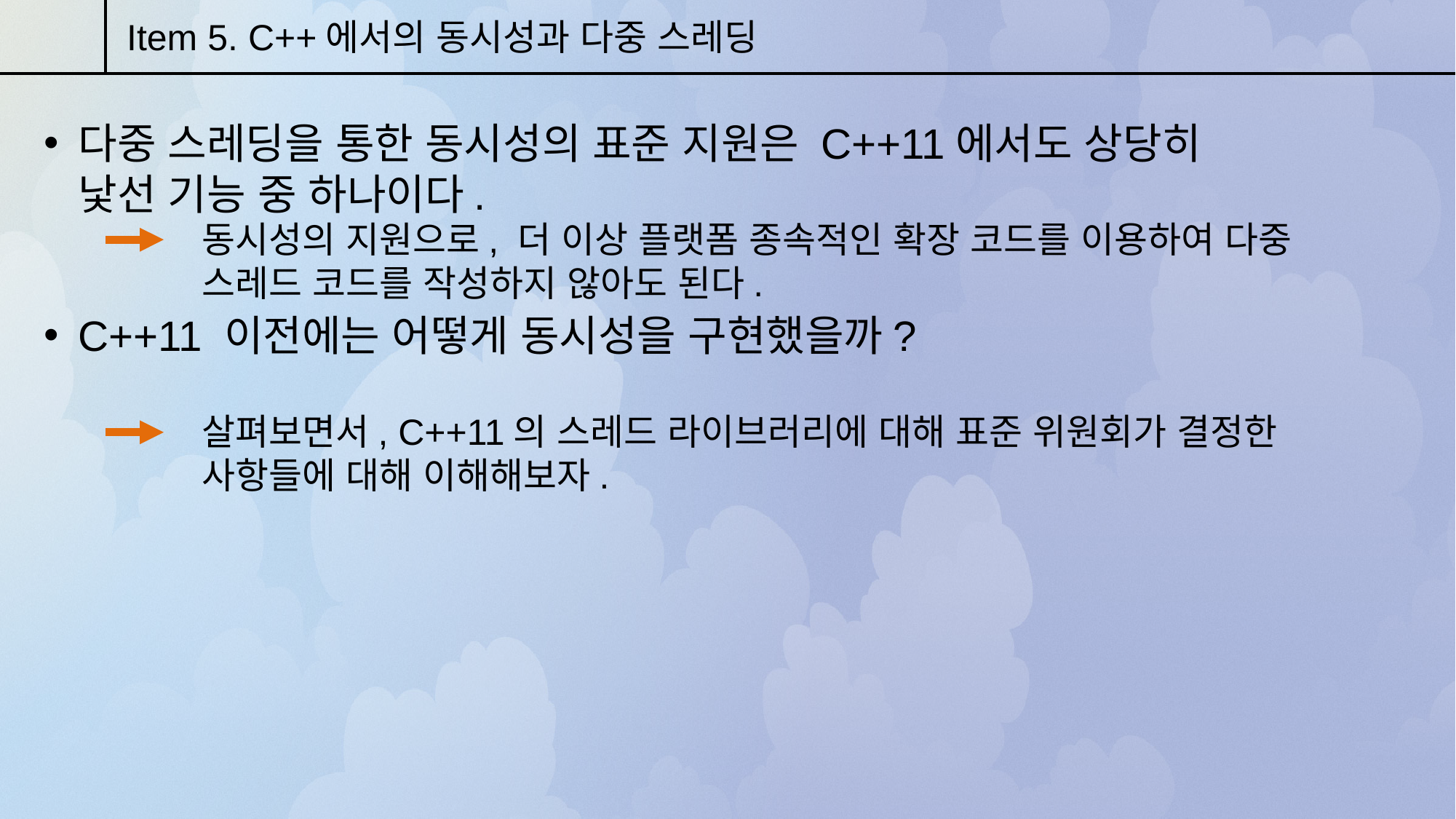

Item 5. C++에서의 동시성과 다중 스레딩
다중 스레딩을 통한 동시성의 표준 지원은 C++11에서도 상당히 낯선 기능 중 하나이다.
동시성의 지원으로, 더 이상 플랫폼 종속적인 확장 코드를 이용하여 다중 스레드 코드를 작성하지 않아도 된다.
C++11 이전에는 어떻게 동시성을 구현했을까?
살펴보면서, C++11의 스레드 라이브러리에 대해 표준 위원회가 결정한 사항들에 대해 이해해보자.